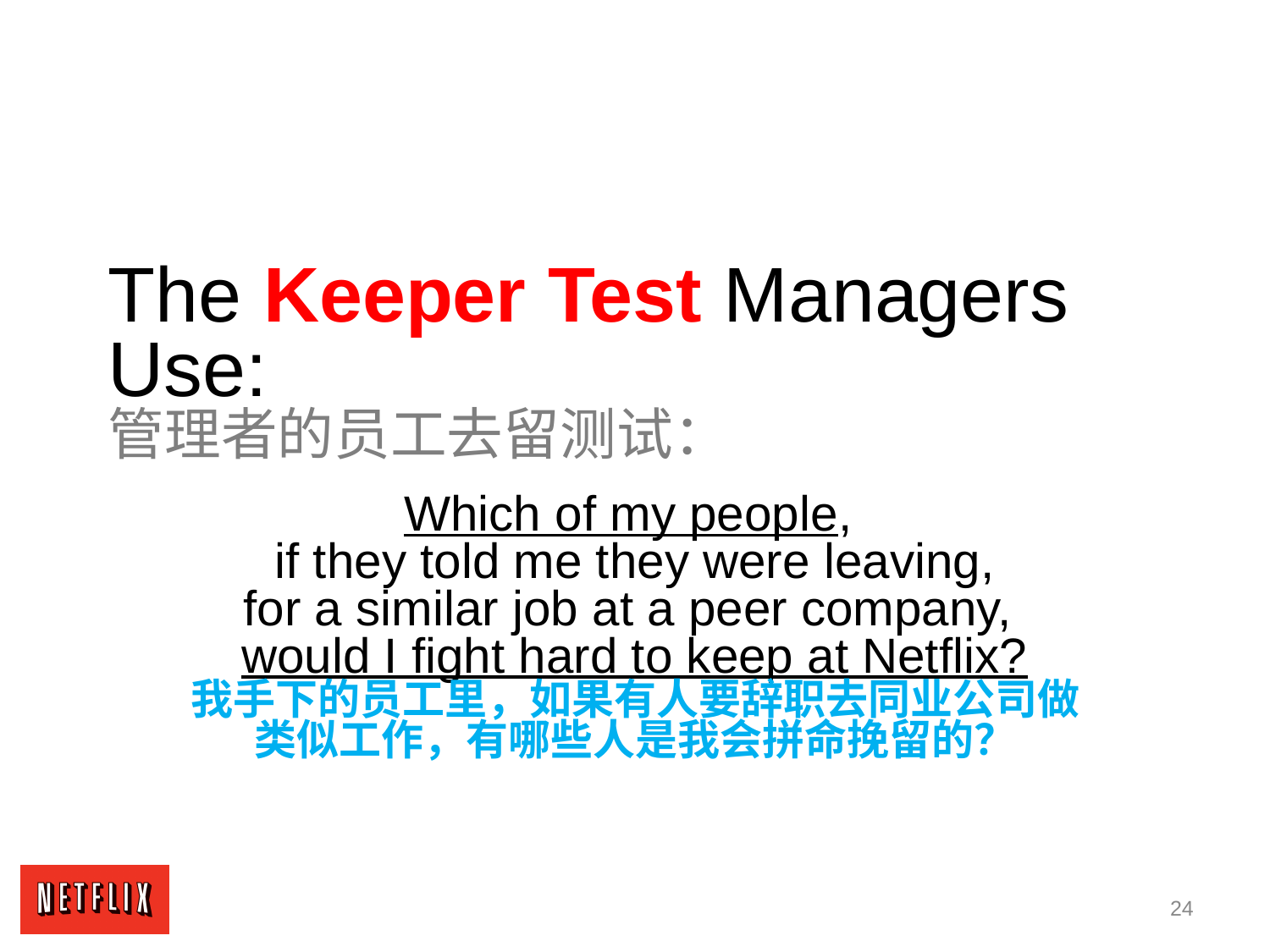

The Keeper Test Managers Use:
管理者的员工去留测试：
Which of my people,
if they told me they were leaving,
for a similar job at a peer company,
would I fight hard to keep at Netflix?
我手下的员工里，如果有人要辞职去同业公司做类似工作，有哪些人是我会拼命挽留的？

24